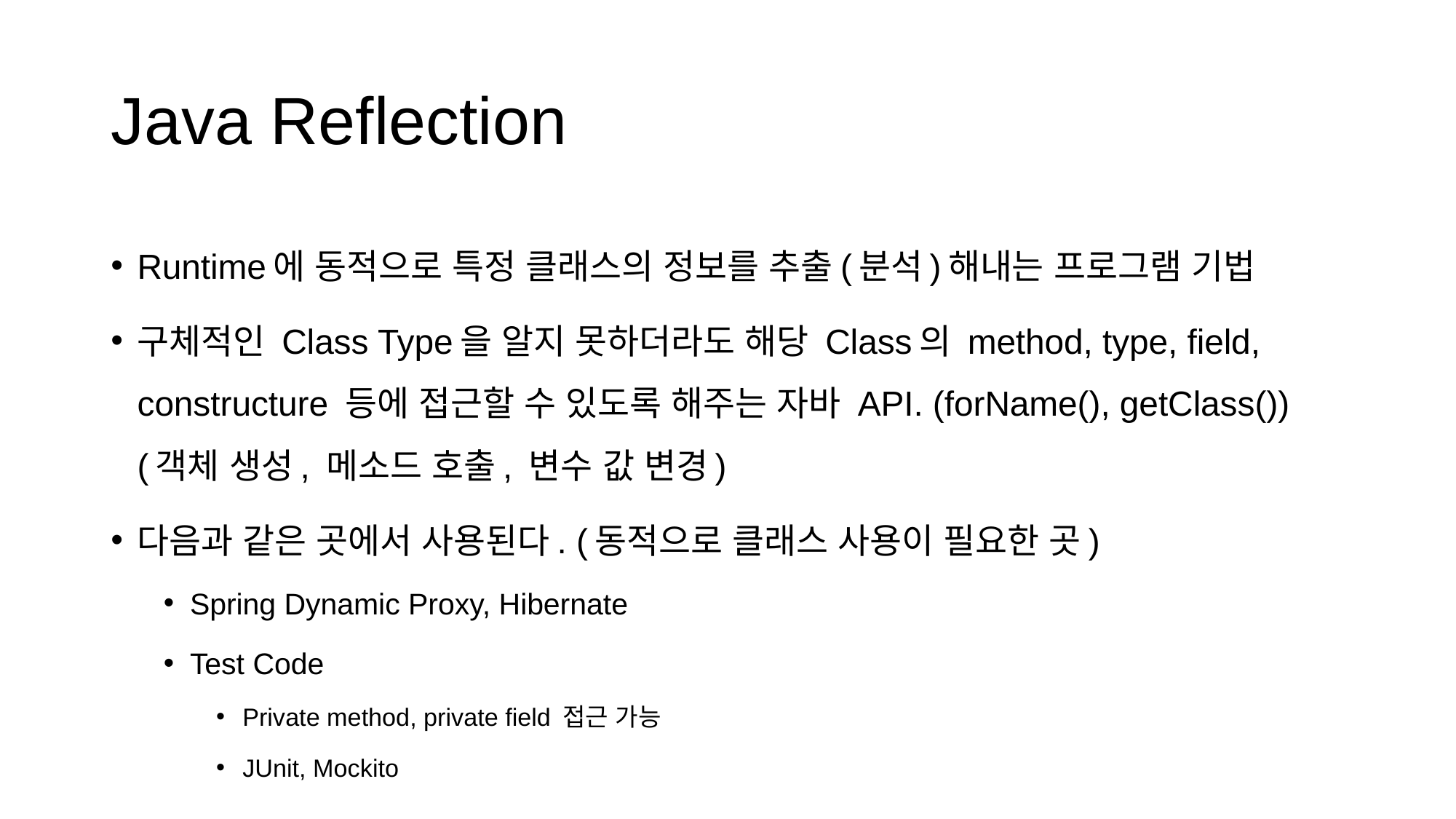

# Java Reflection
Runtime에 동적으로 특정 클래스의 정보를 추출(분석)해내는 프로그램 기법
구체적인 Class Type을 알지 못하더라도 해당 Class의 method, type, field, constructure 등에 접근할 수 있도록 해주는 자바 API. (forName(), getClass())
(객체 생성, 메소드 호출, 변수 값 변경)
다음과 같은 곳에서 사용된다. (동적으로 클래스 사용이 필요한 곳)
Spring Dynamic Proxy, Hibernate
Test Code
Private method, private field 접근 가능
JUnit, Mockito